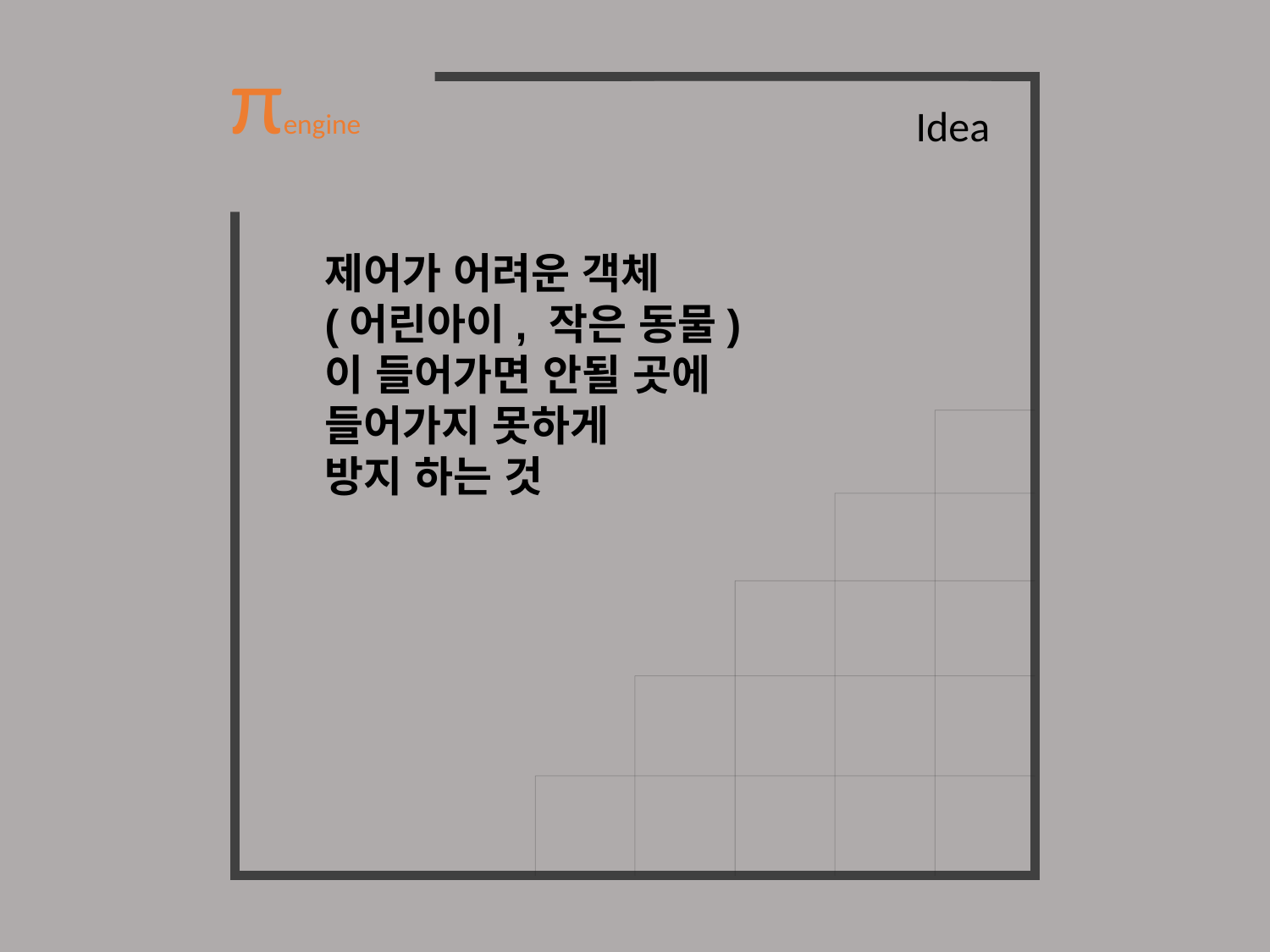

πengine

Idea
제어가 어려운 객체
(어린아이, 작은 동물)
이 들어가면 안될 곳에
들어가지 못하게
방지 하는 것